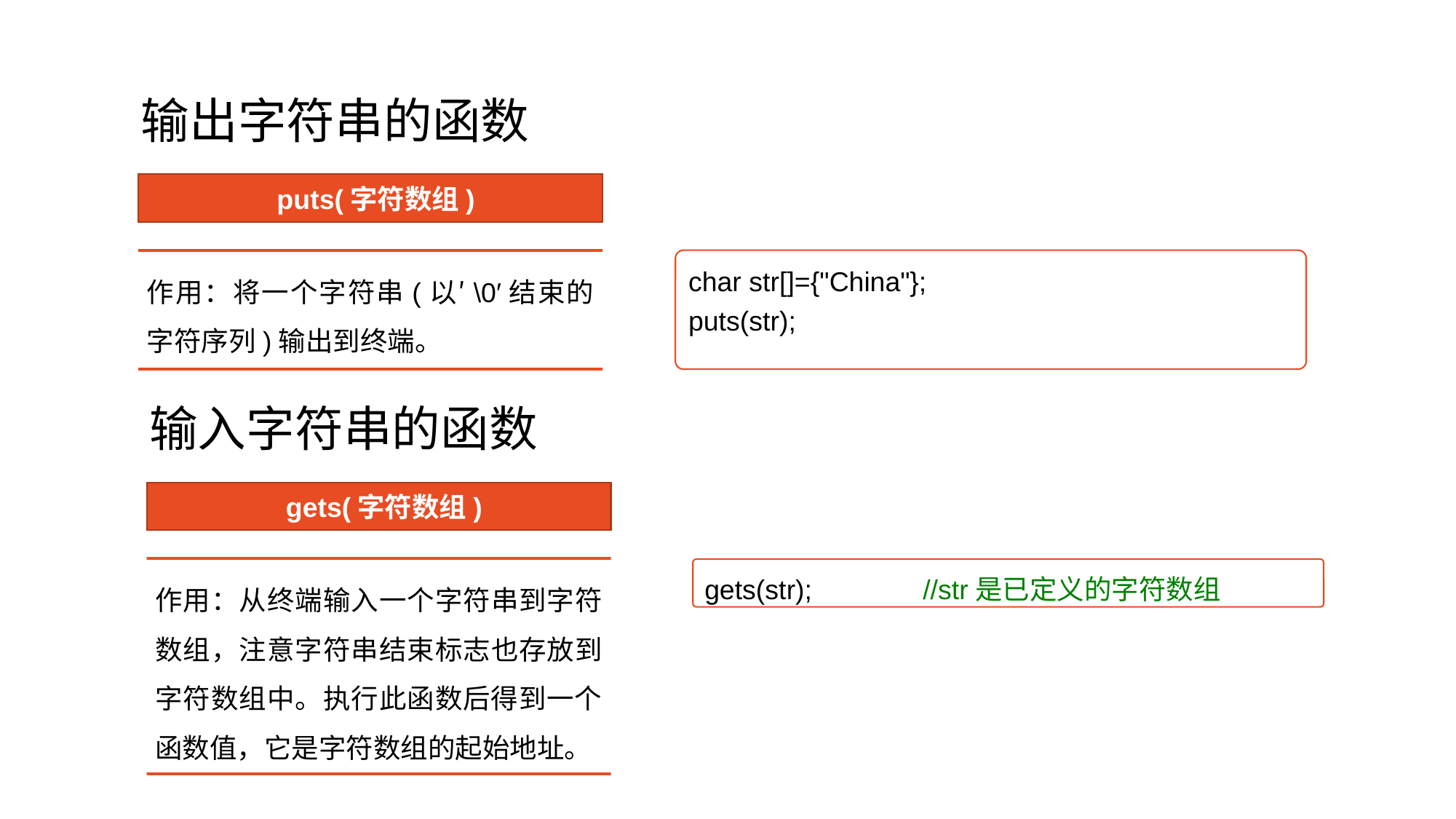

# 输出字符串的函数
puts(字符数组)
作用：将一个字符串(以′\0′结束的字符序列)输出到终端。
char str[]={"China"};
puts(str);
输入字符串的函数
gets(字符数组)
作用：从终端输入一个字符串到字符数组，注意字符串结束标志也存放到字符数组中。执行此函数后得到一个函数值，它是字符数组的起始地址。
gets(str);		//str是已定义的字符数组